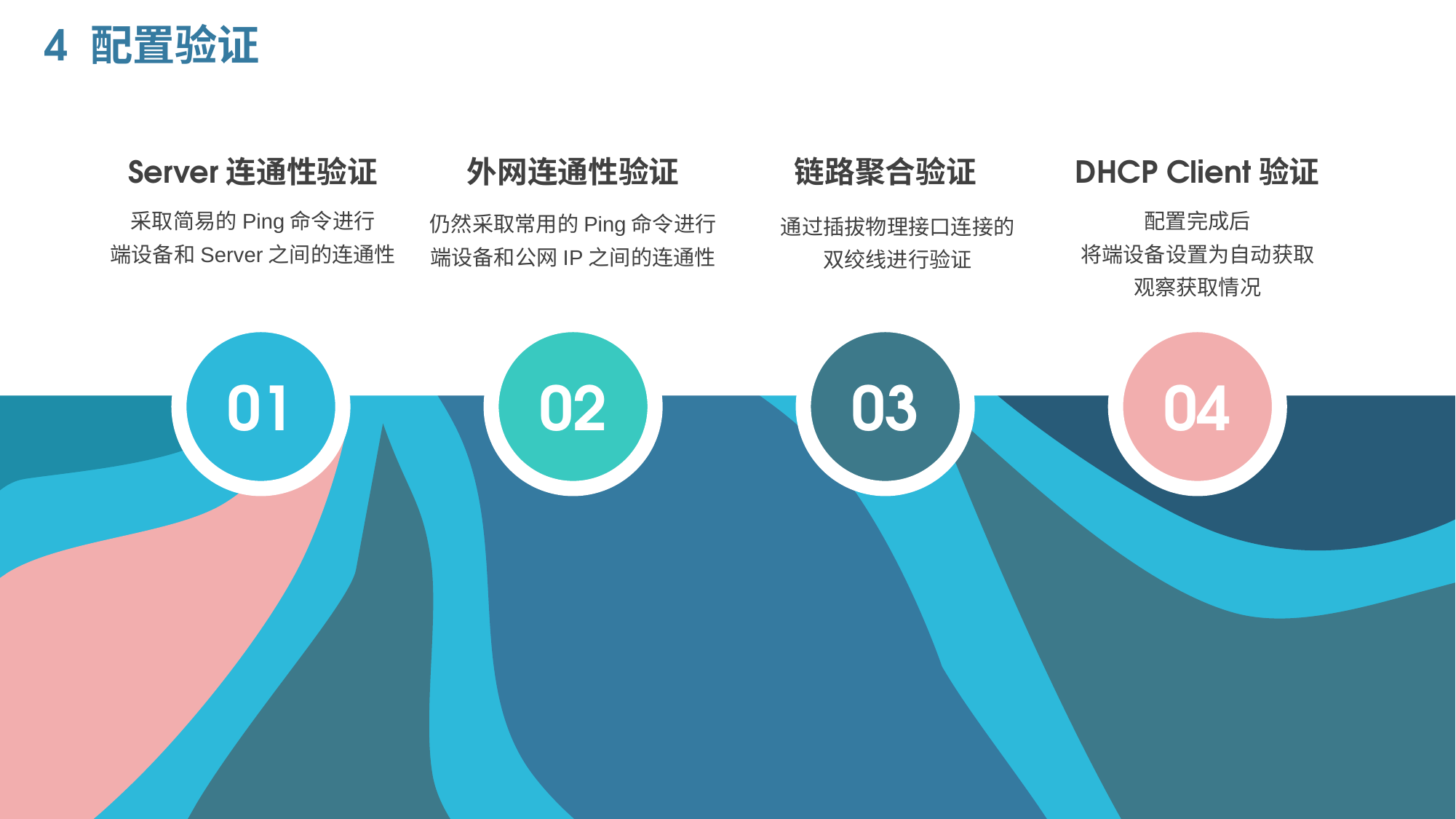

4 配置验证
Server连通性验证
外网连通性验证
链路聚合验证
DHCP Client验证
采取简易的Ping命令进行
端设备和Server之间的连通性
配置完成后
将端设备设置为自动获取
观察获取情况
仍然采取常用的Ping命令进行端设备和公网IP之间的连通性
通过插拔物理接口连接的
双绞线进行验证
01
02
03
04